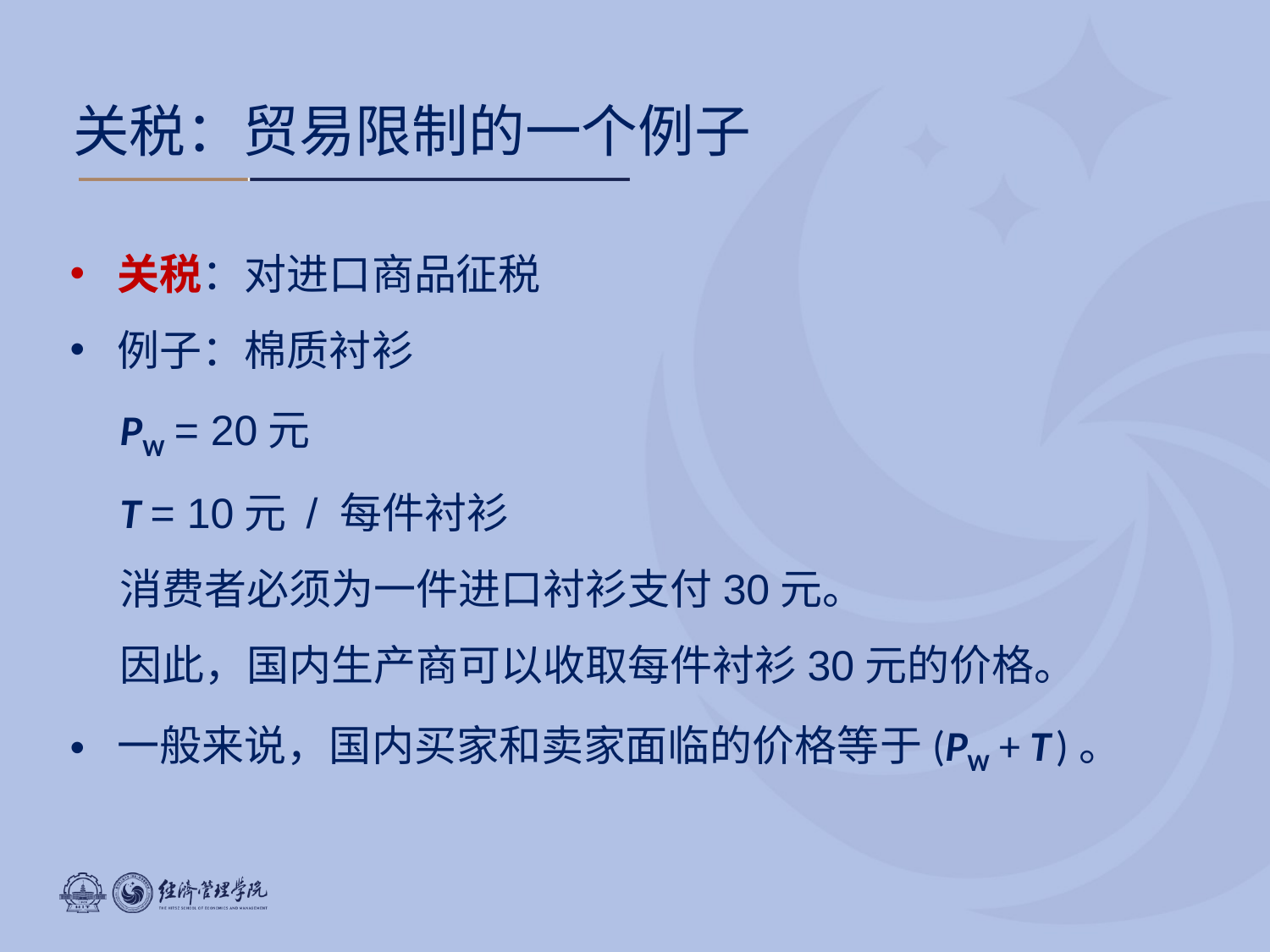

关税：贸易限制的一个例子
关税：对进口商品征税
例子：棉质衬衫
PW = 20元
T = 10元 / 每件衬衫
消费者必须为一件进口衬衫支付30元。
因此，国内生产商可以收取每件衬衫30元的价格。
一般来说，国内买家和卖家面临的价格等于(PW + T )。